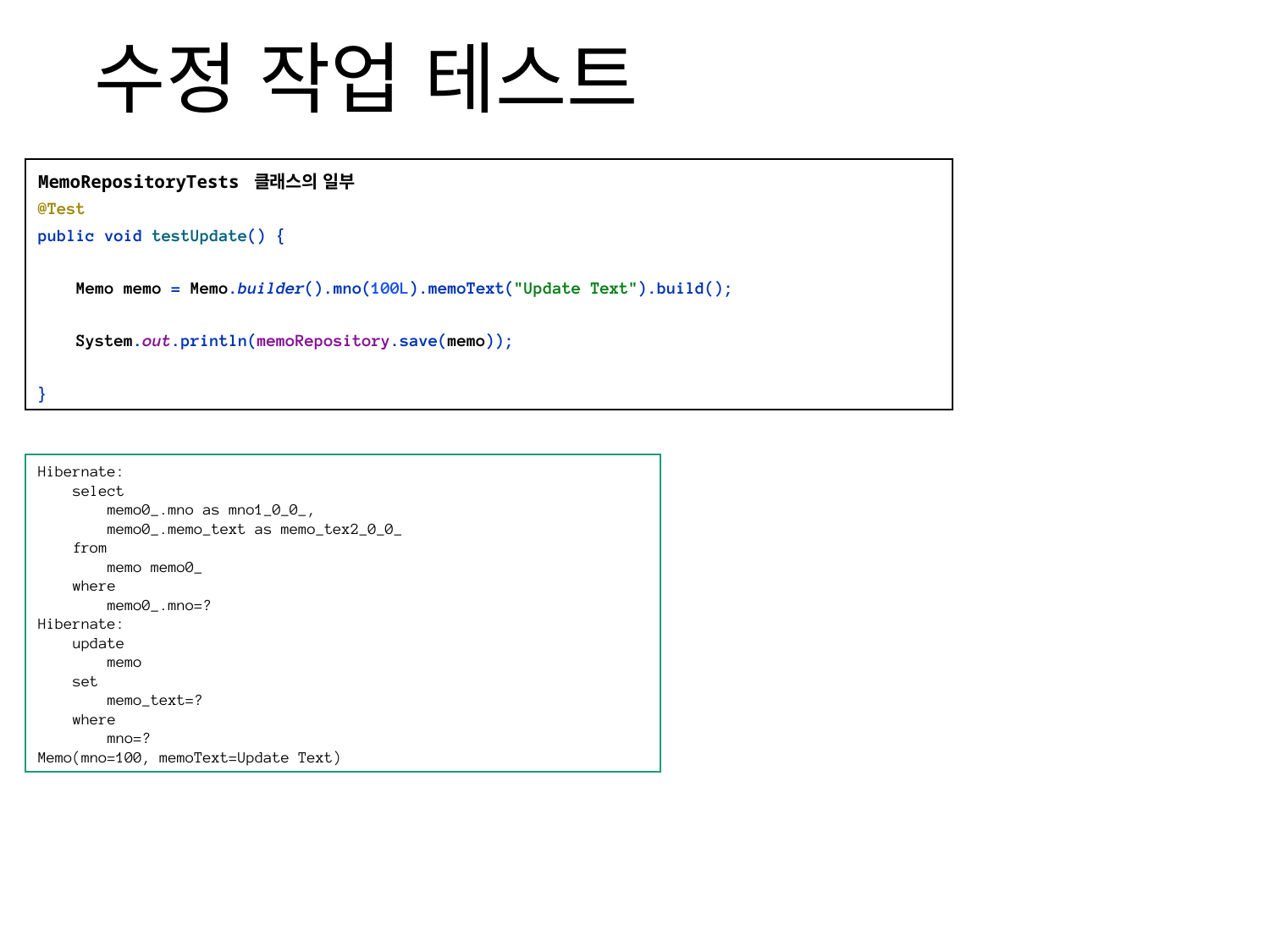

# 수정 작업 테스트
MemoRepositoryTests 클래스의 일부
@Test
public void testUpdate() {
    Memo memo = Memo.builder().mno(100L).memoText("Update Text").build();
    System.out.println(memoRepository.save(memo));
}
Hibernate:
    select
        memo0_.mno as mno1_0_0_,
        memo0_.memo_text as memo_tex2_0_0_
    from
        memo memo0_
    where
        memo0_.mno=?
Hibernate:
    update
        memo
    set
        memo_text=?
    where
        mno=?
Memo(mno=100, memoText=Update Text)